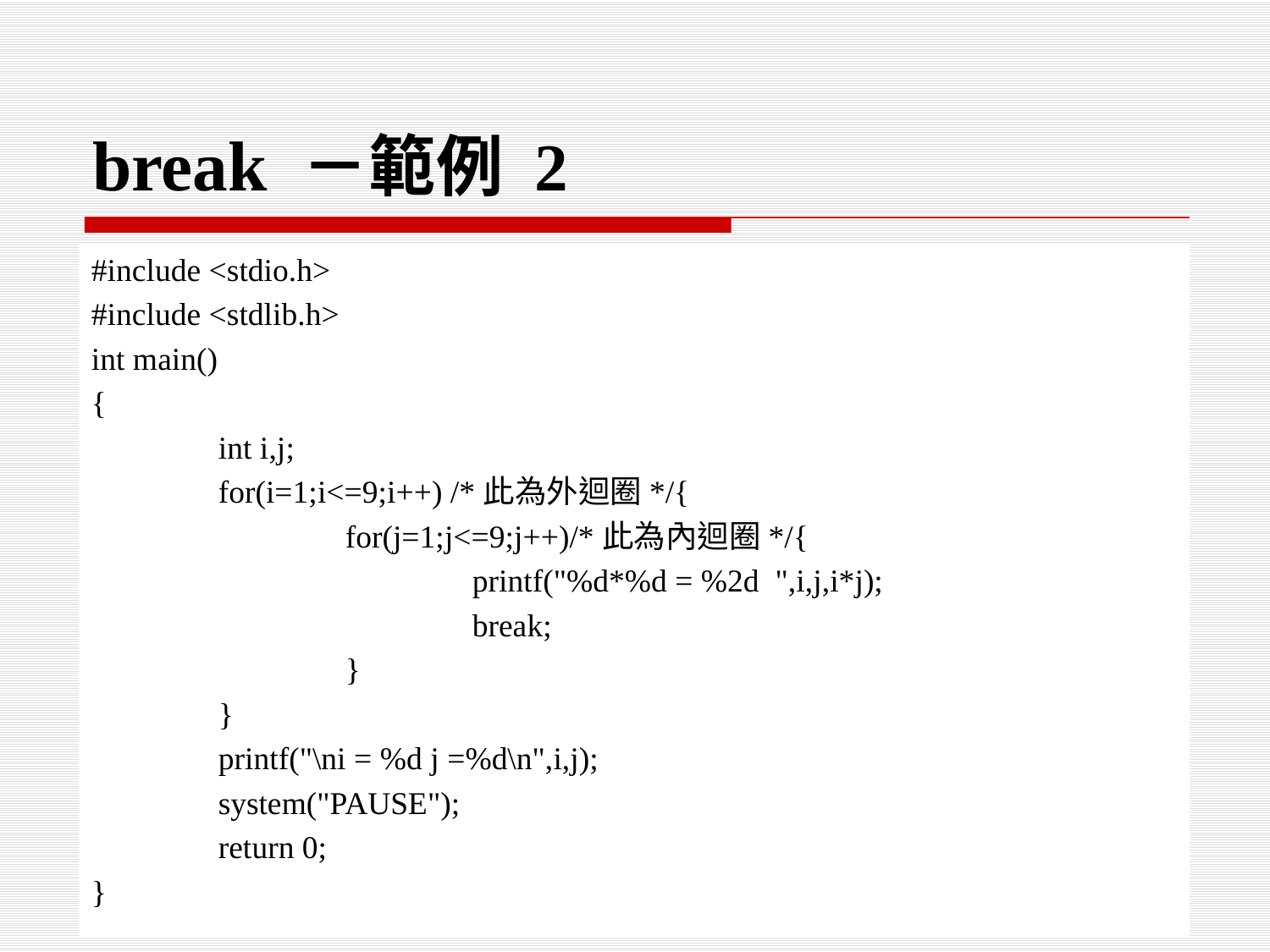

# break －範例 2
#include <stdio.h>
#include <stdlib.h>
int main()
{
	int i,j;
	for(i=1;i<=9;i++) /*此為外迴圈*/{
		for(j=1;j<=9;j++)/*此為內迴圈*/{
			printf("%d*%d = %2d  ",i,j,i*j);
			break;
		}
	}
	printf("\ni = %d j =%d\n",i,j);
	system("PAUSE");
	return 0;
}